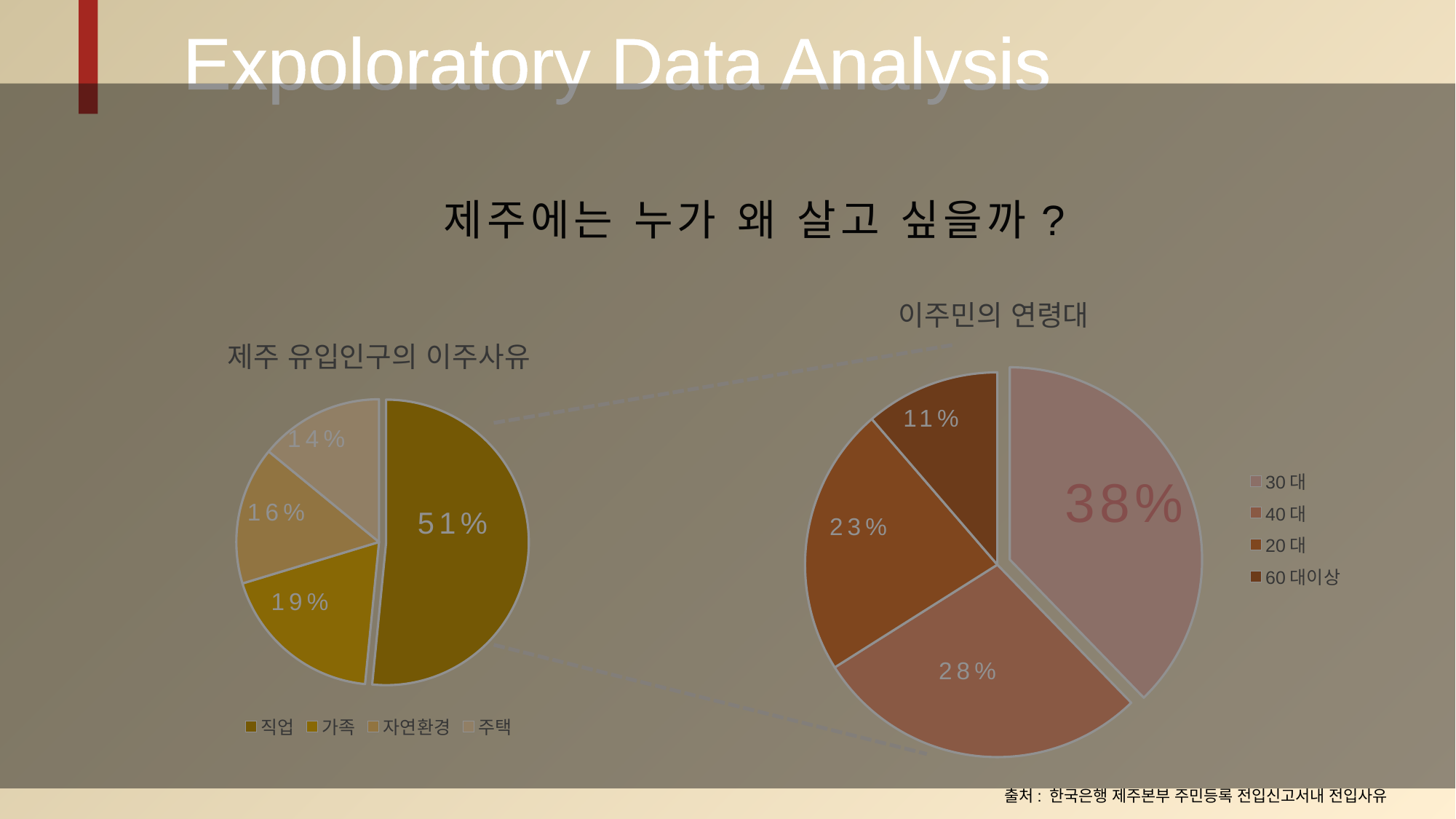

Expoloratory Data Analysis

제주에는 누가 왜 살고 싶을까?

### Chart: 이주민의 연령대

| Category | 명 |
|---|---|
| 30대 | 2000.0 |
| 40대 | 1500.0 |
| 20대 | 1200.0 |
| 60대이상 | 600.0 |
11%
38%
23%
28%

### Chart: 제주 유입인구의 이주사유

| Category | 판매 |
|---|---|
| 직업 | 3300.0 |
| 가족 | 1200.0 |
| 자연환경 | 1000.0 |
| 주택 | 900.0 |
14%
16%
51%
19%
젊은 인구층의 유입
출처: 한국은행 제주본부 주민등록 전입신고서내 전입사유